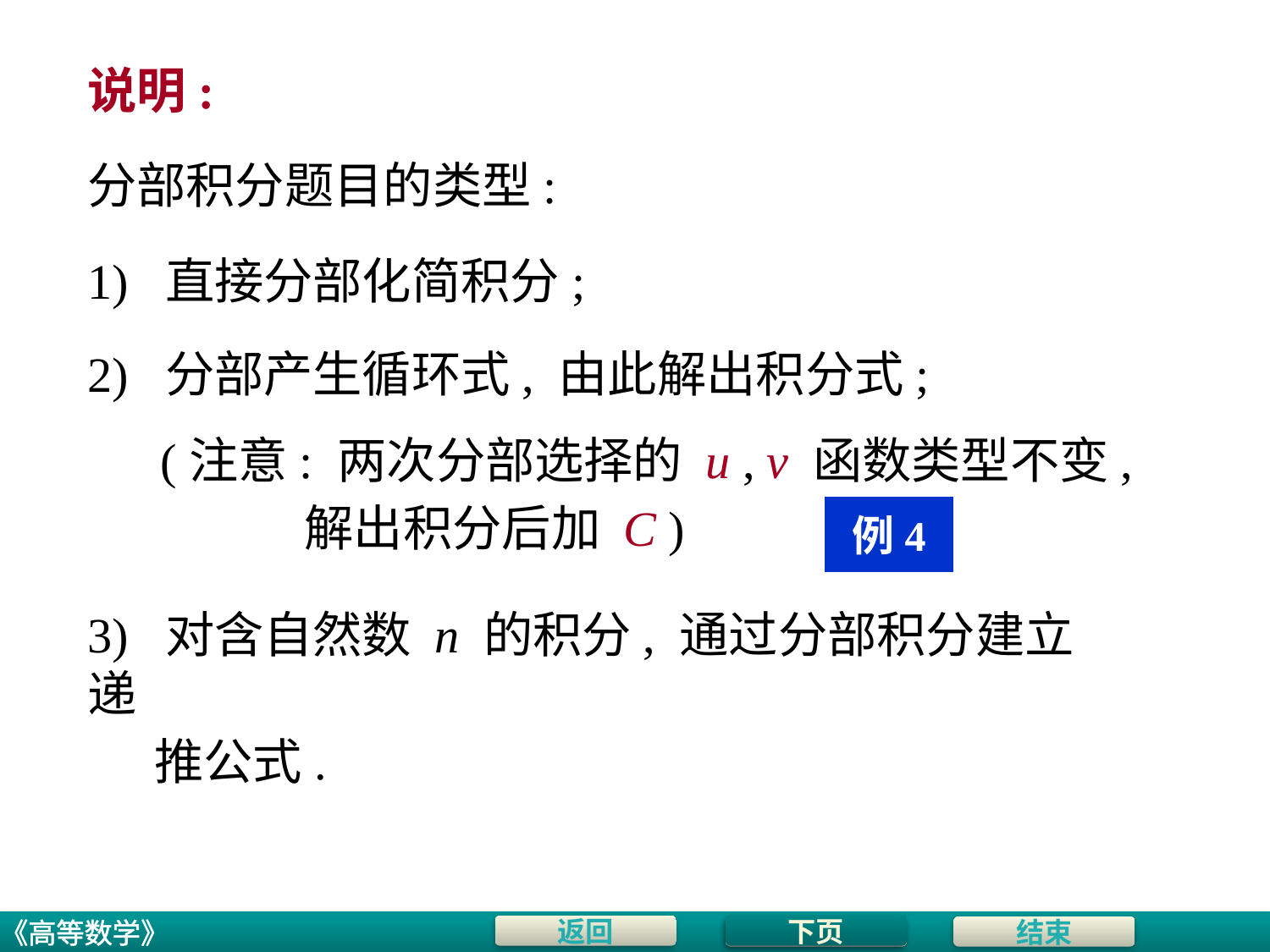

# 说明:
分部积分题目的类型:
1)  直接分部化简积分;
2)  分部产生循环式, 由此解出积分式;
(注意: 两次分部选择的 u , v 函数类型不变,
            解出积分后加 C )
例4
3)  对含自然数 n 的积分, 通过分部积分建立递
     推公式.
下页